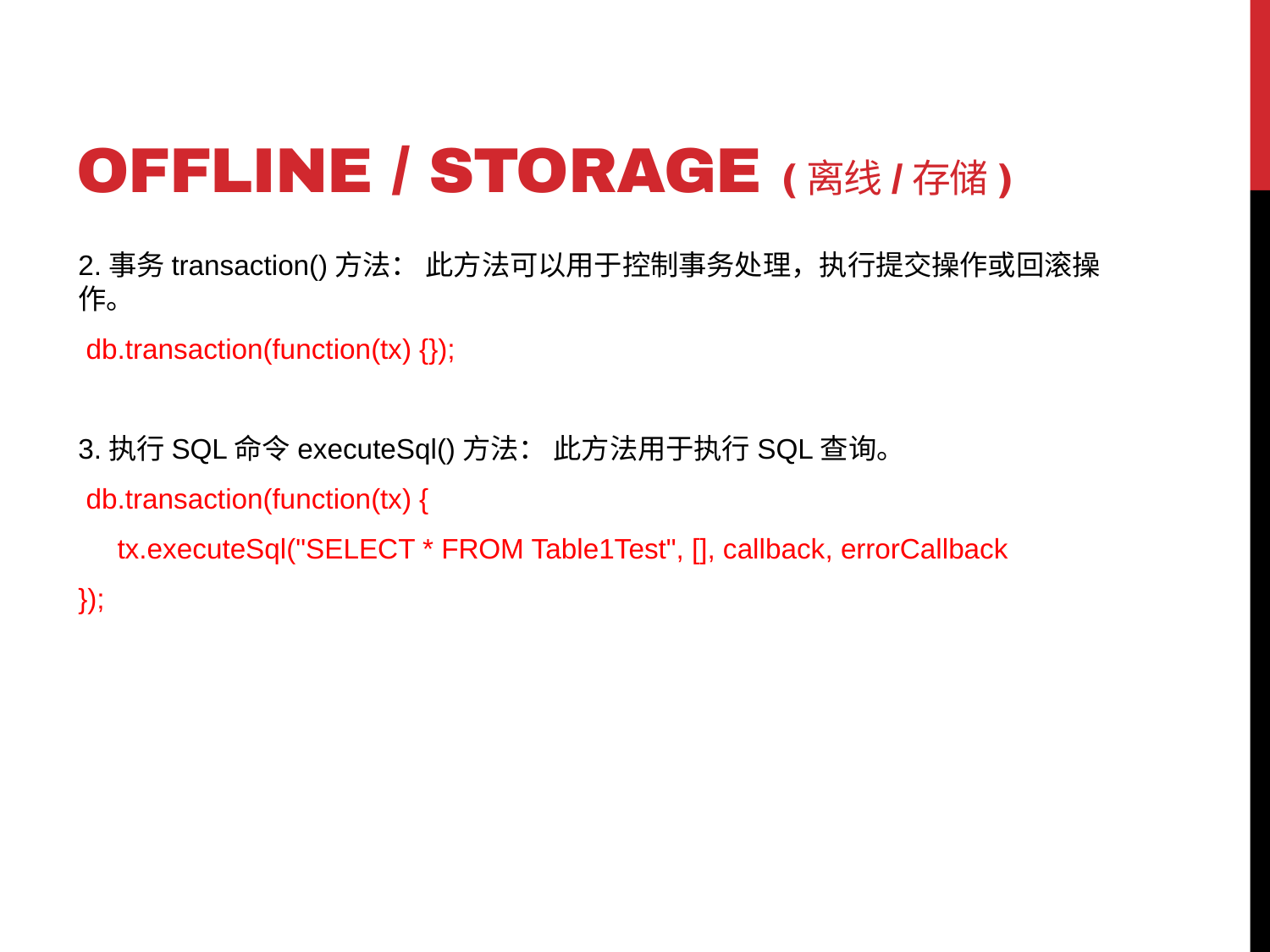

# Offline / Storage (离线/存储)
2.事务transaction()方法： 此方法可以用于控制事务处理，执行提交操作或回滚操作。
 db.transaction(function(tx) {});

3.执行SQL命令executeSql()方法： 此方法用于执行SQL查询。
 db.transaction(function(tx) {
     tx.executeSql("SELECT * FROM Table1Test", [], callback, errorCallback
});